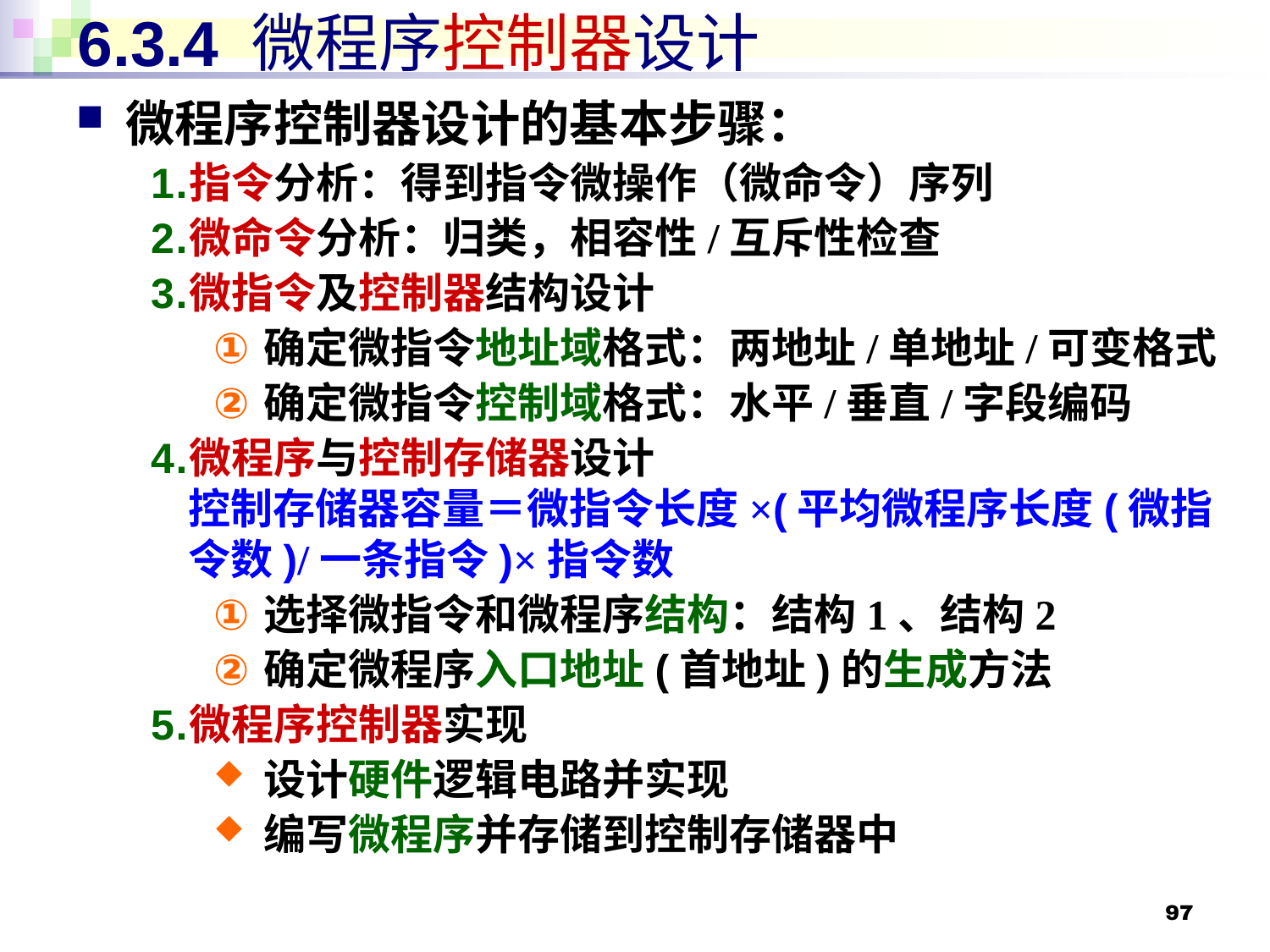

# 6.3.4 微程序控制器设计
微程序控制器设计的基本步骤：
指令分析：得到指令微操作（微命令）序列
微命令分析：归类，相容性/互斥性检查
微指令及控制器结构设计
确定微指令地址域格式：两地址/单地址/可变格式
确定微指令控制域格式：水平/垂直/字段编码
微程序与控制存储器设计
控制存储器容量＝微指令长度×(平均微程序长度(微指令数)/一条指令)×指令数
选择微指令和微程序结构：结构1、结构2
确定微程序入口地址(首地址)的生成方法
微程序控制器实现
设计硬件逻辑电路并实现
编写微程序并存储到控制存储器中
97